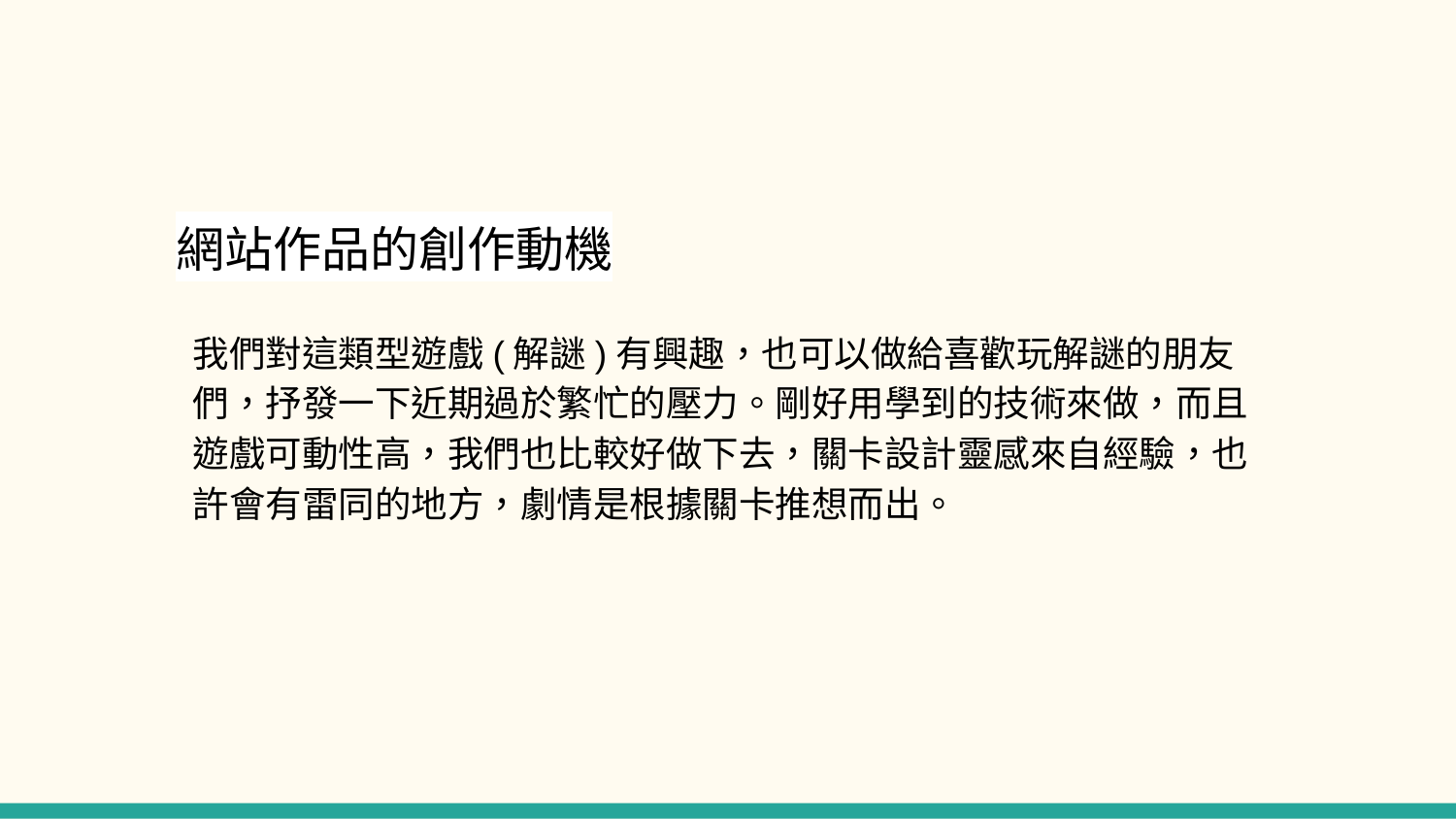

# 網站作品的創作動機

我們對這類型遊戲(解謎)有興趣，也可以做給喜歡玩解謎的朋友們，抒發一下近期過於繁忙的壓力。剛好用學到的技術來做，而且遊戲可動性高，我們也比較好做下去，關卡設計靈感來自經驗，也許會有雷同的地方，劇情是根據關卡推想而出。